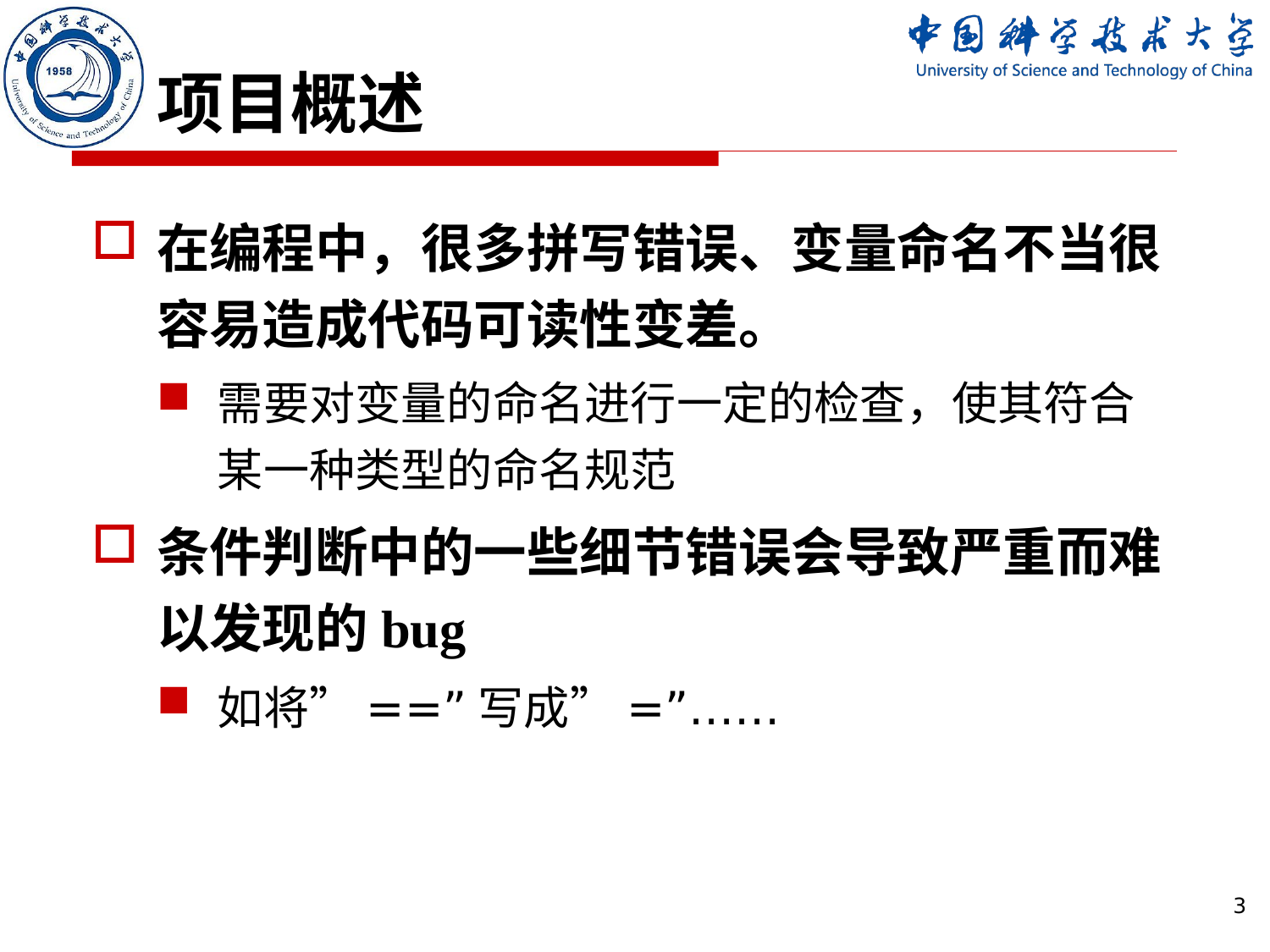

# 项目概述
在编程中，很多拼写错误、变量命名不当很容易造成代码可读性变差。
需要对变量的命名进行一定的检查，使其符合某一种类型的命名规范
条件判断中的一些细节错误会导致严重而难以发现的bug
如将”==”写成”=”……

3